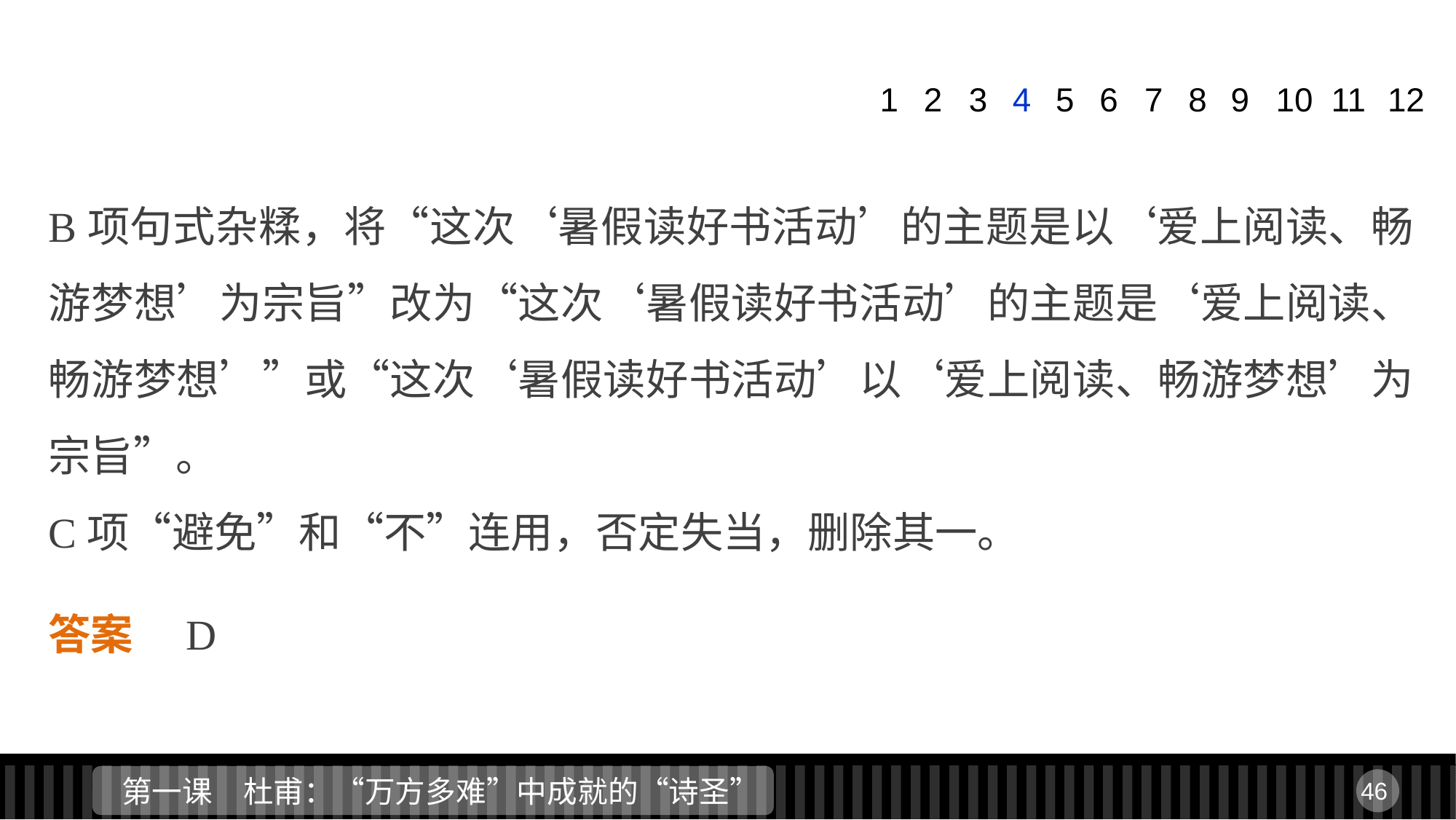

1
2
3
4
5
6
7
8
9
11
12
10
B项句式杂糅，将“这次‘暑假读好书活动’的主题是以‘爱上阅读、畅游梦想’为宗旨”改为“这次‘暑假读好书活动’的主题是‘爱上阅读、畅游梦想’”或“这次‘暑假读好书活动’以‘爱上阅读、畅游梦想’为宗旨”。
C项“避免”和“不”连用，否定失当，删除其一。
答案　D